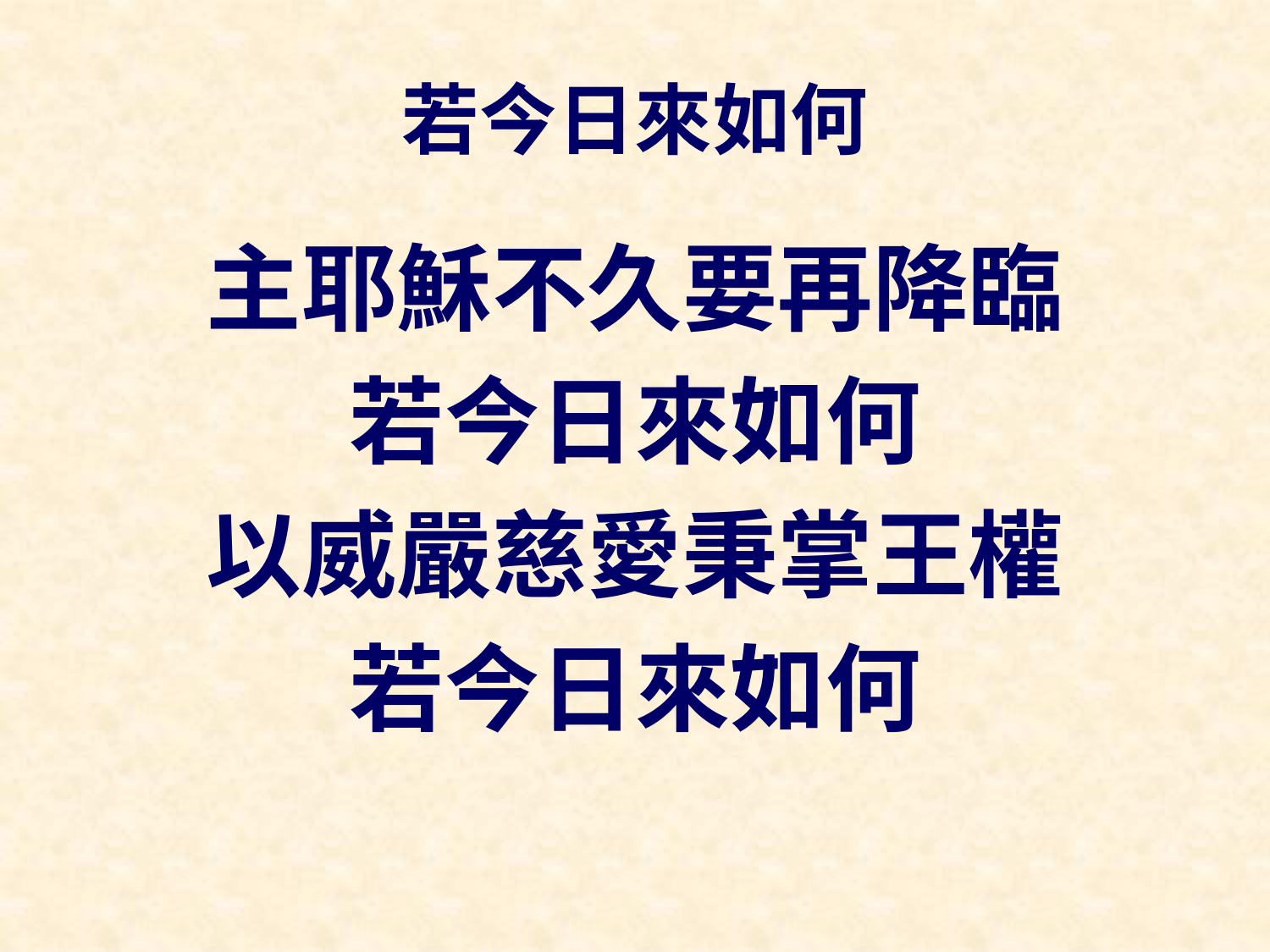

# 若今日來如何
主耶穌不久要再降臨
若今日來如何
以威嚴慈愛秉掌王權
若今日來如何